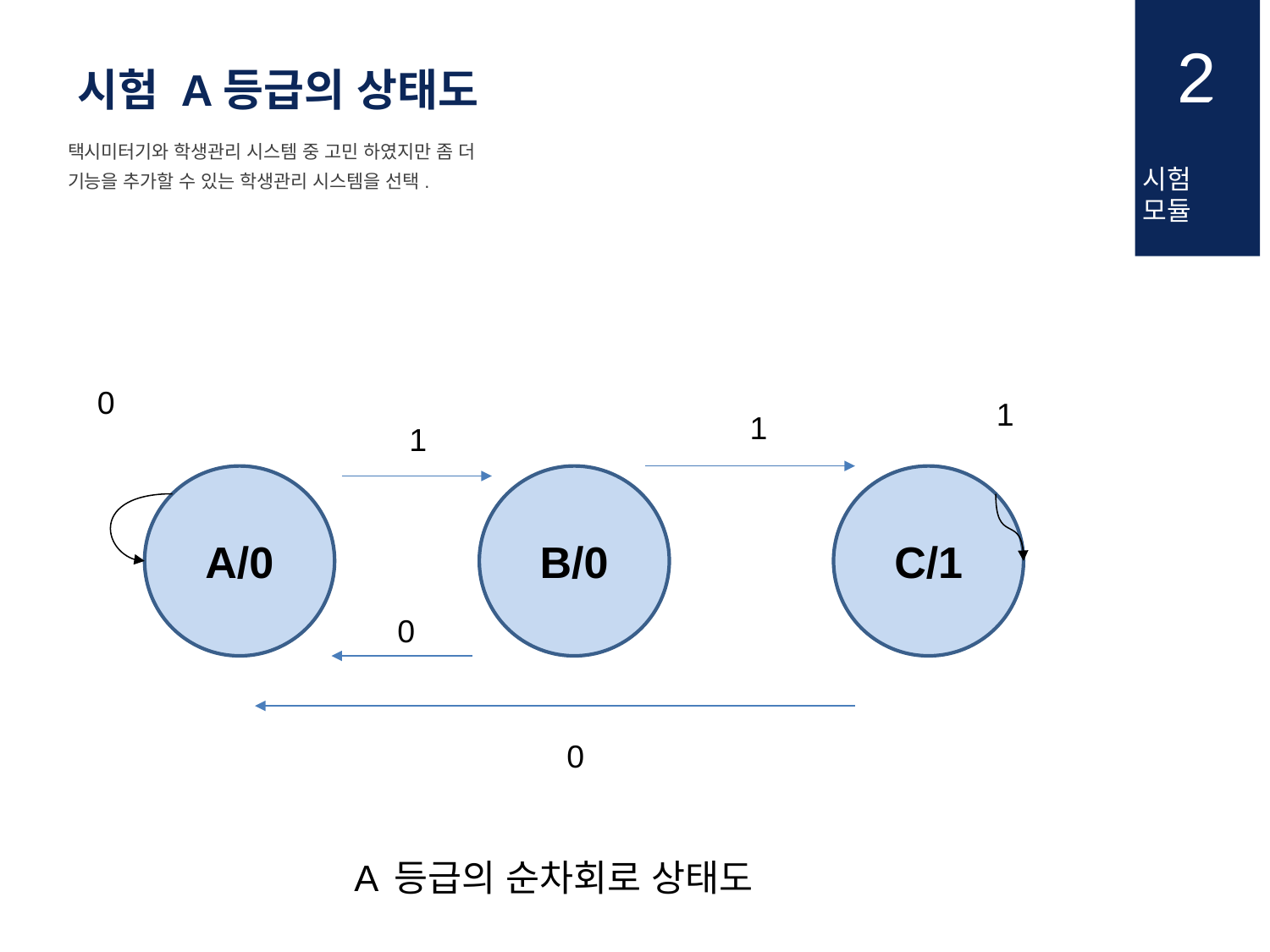

2

시험 A등급의 상태도
택시미터기와 학생관리 시스템 중 고민 하였지만 좀 더
기능을 추가할 수 있는 학생관리 시스템을 선택.
시험
모듈
0
1
1
1
A/0
B/0
C/1
0
0
A등급의 순차회로 상태도